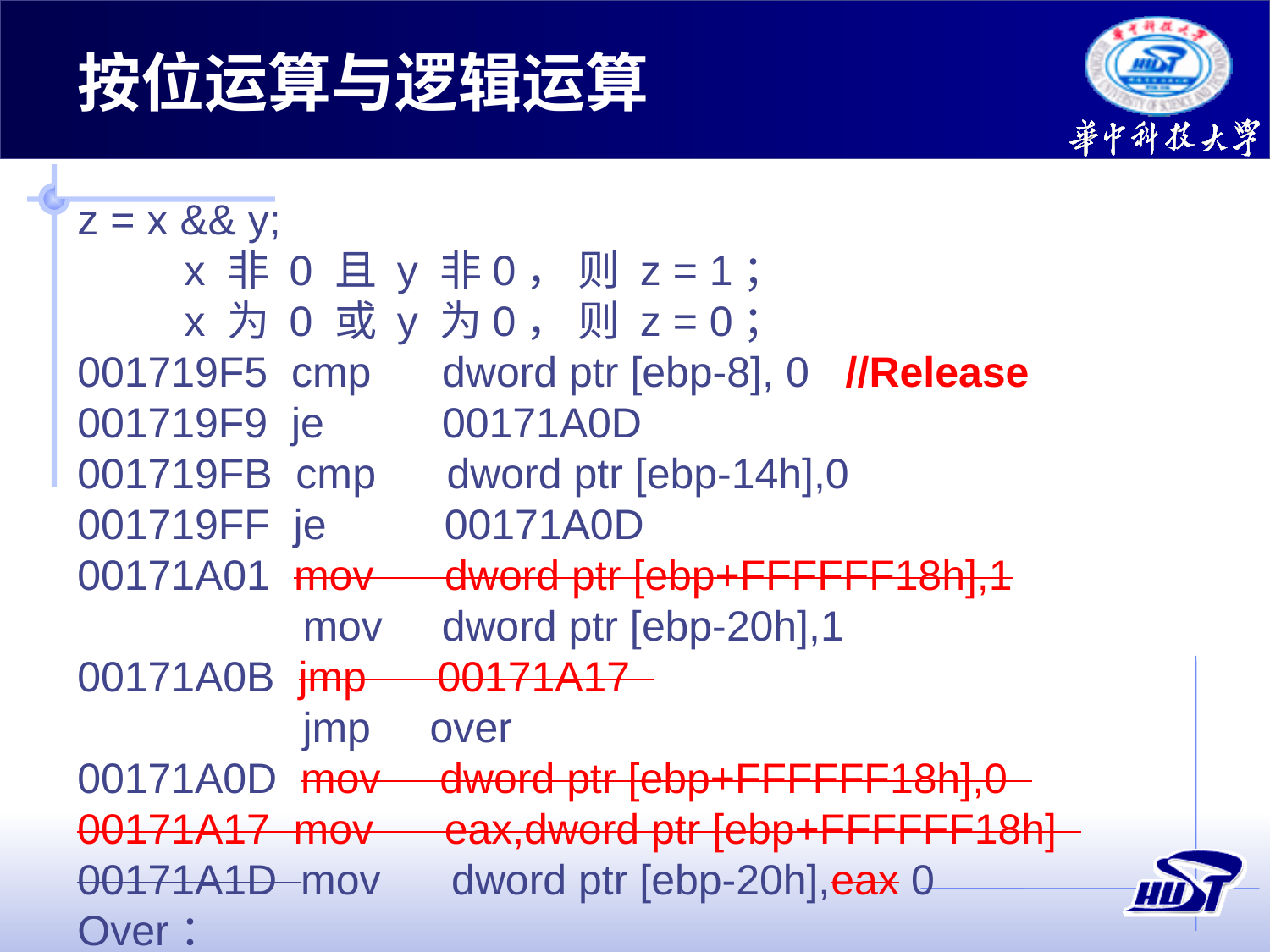

按位运算与逻辑运算
z = x && y;
         x 非 0 且 y 非0， 则 z = 1；
         x 为 0 或 y 为0， 则 z = 0；
001719F5  cmp      dword ptr [ebp-8], 0   //Release
001719F9  je          00171A0D
001719FB  cmp      dword ptr [ebp-14h],0
001719FF  je          00171A0D
00171A01  mov      dword ptr [ebp+FFFFFF18h],1
                   mov     dword ptr [ebp-20h],1
00171A0B  jmp      00171A17
                   jmp     over
00171A0D  mov     dword ptr [ebp+FFFFFF18h],0
00171A17  mov      eax,dword ptr [ebp+FFFFFF18h]
00171A1D  mov      dword ptr [ebp-20h],eax 0
Over：